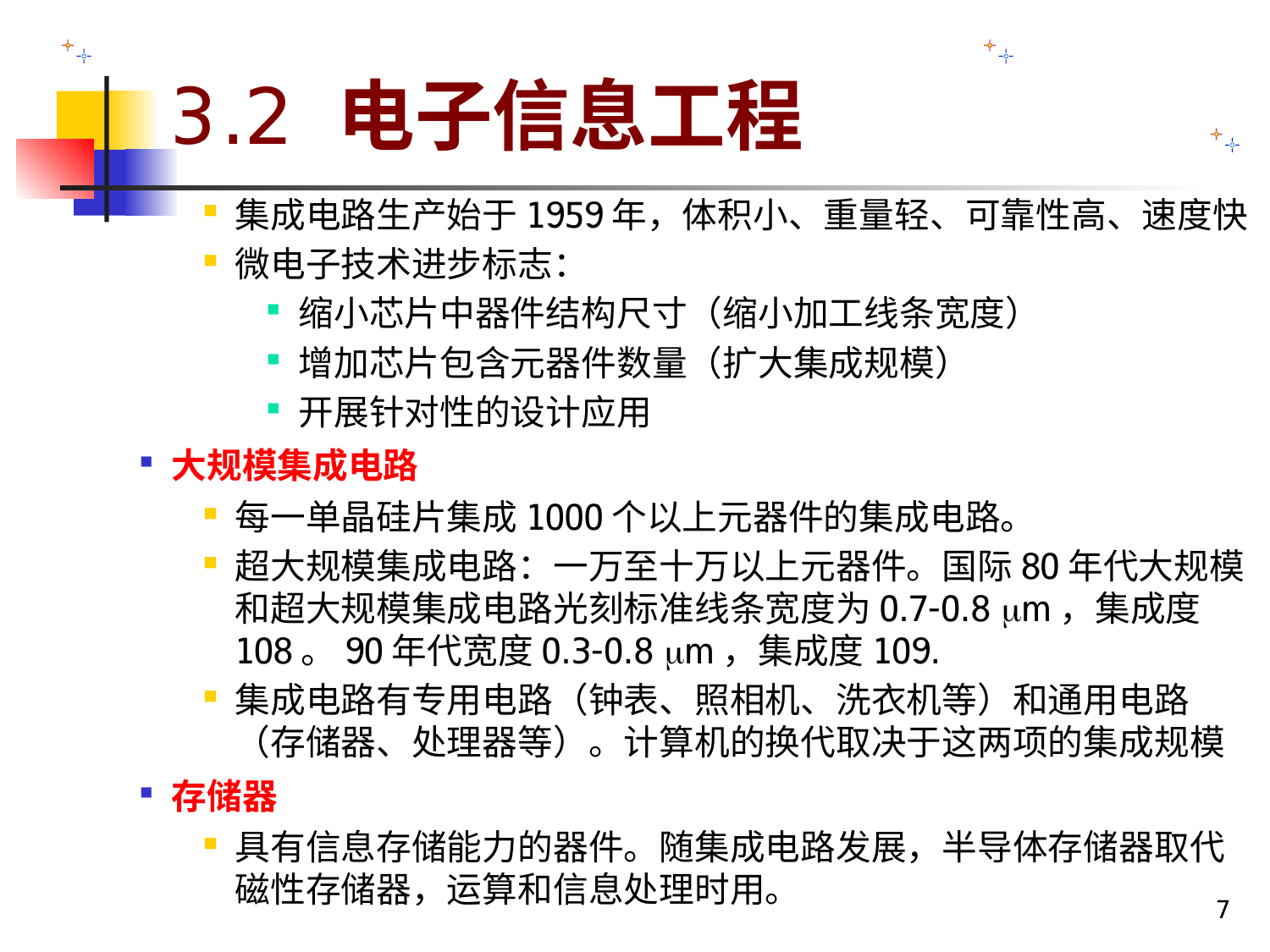

# 3.2 电子信息工程
集成电路生产始于1959年，体积小、重量轻、可靠性高、速度快
微电子技术进步标志：
缩小芯片中器件结构尺寸（缩小加工线条宽度）
增加芯片包含元器件数量（扩大集成规模）
开展针对性的设计应用
大规模集成电路
每一单晶硅片集成1000个以上元器件的集成电路。
超大规模集成电路：一万至十万以上元器件。国际80年代大规模和超大规模集成电路光刻标准线条宽度为0.7-0.8 μm，集成度108。90年代宽度0.3-0.8 μm，集成度109.
集成电路有专用电路（钟表、照相机、洗衣机等）和通用电路（存储器、处理器等）。计算机的换代取决于这两项的集成规模
存储器
具有信息存储能力的器件。随集成电路发展，半导体存储器取代磁性存储器，运算和信息处理时用。

7